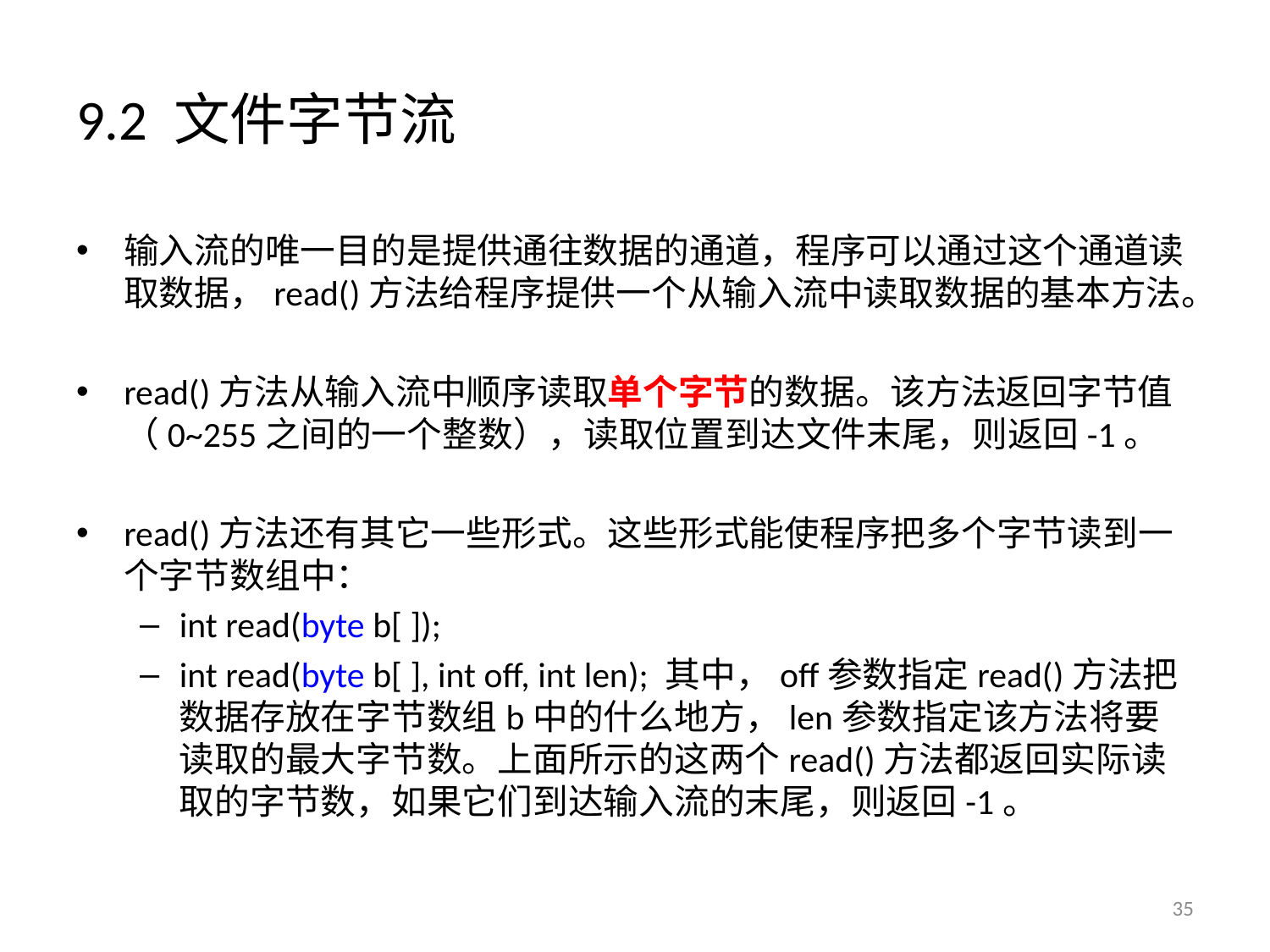

# 9.2 文件字节流
输入流的唯一目的是提供通往数据的通道，程序可以通过这个通道读取数据，read()方法给程序提供一个从输入流中读取数据的基本方法。

read()方法从输入流中顺序读取单个字节的数据。该方法返回字节值（0~255之间的一个整数），读取位置到达文件末尾，则返回-1。

read()方法还有其它一些形式。这些形式能使程序把多个字节读到一个字节数组中：
int read(byte b[ ]);
int read(byte b[ ], int off, int len); 其中，off参数指定read()方法把数据存放在字节数组b中的什么地方，len参数指定该方法将要读取的最大字节数。上面所示的这两个read()方法都返回实际读取的字节数，如果它们到达输入流的末尾，则返回-1。
35